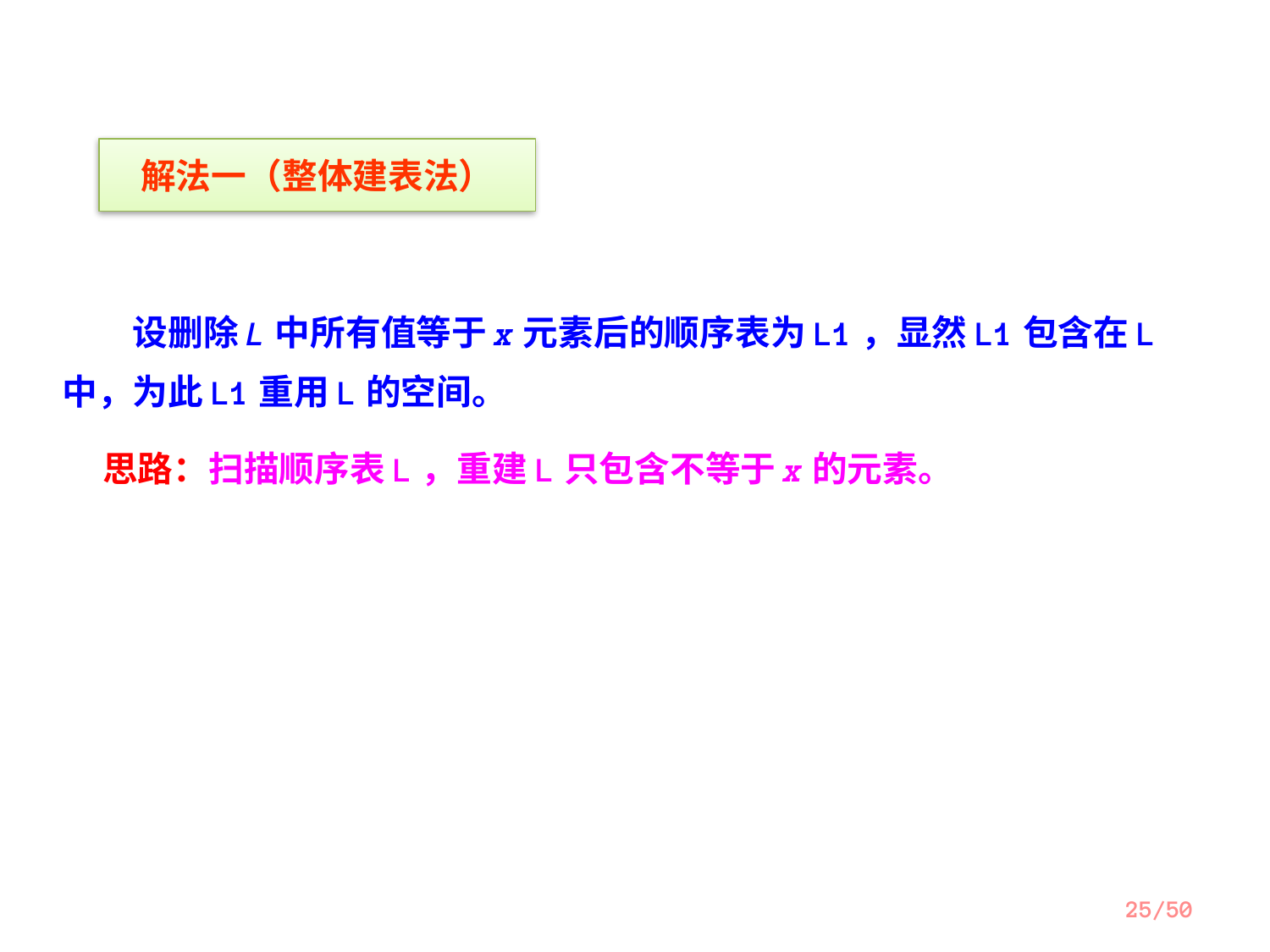

解法一（整体建表法）
　　设删除L中所有值等于x元素后的顺序表为L1，显然L1包含在L中，为此L1重用L的空间。
    思路：扫描顺序表L，重建L只包含不等于x的元素。
25/50